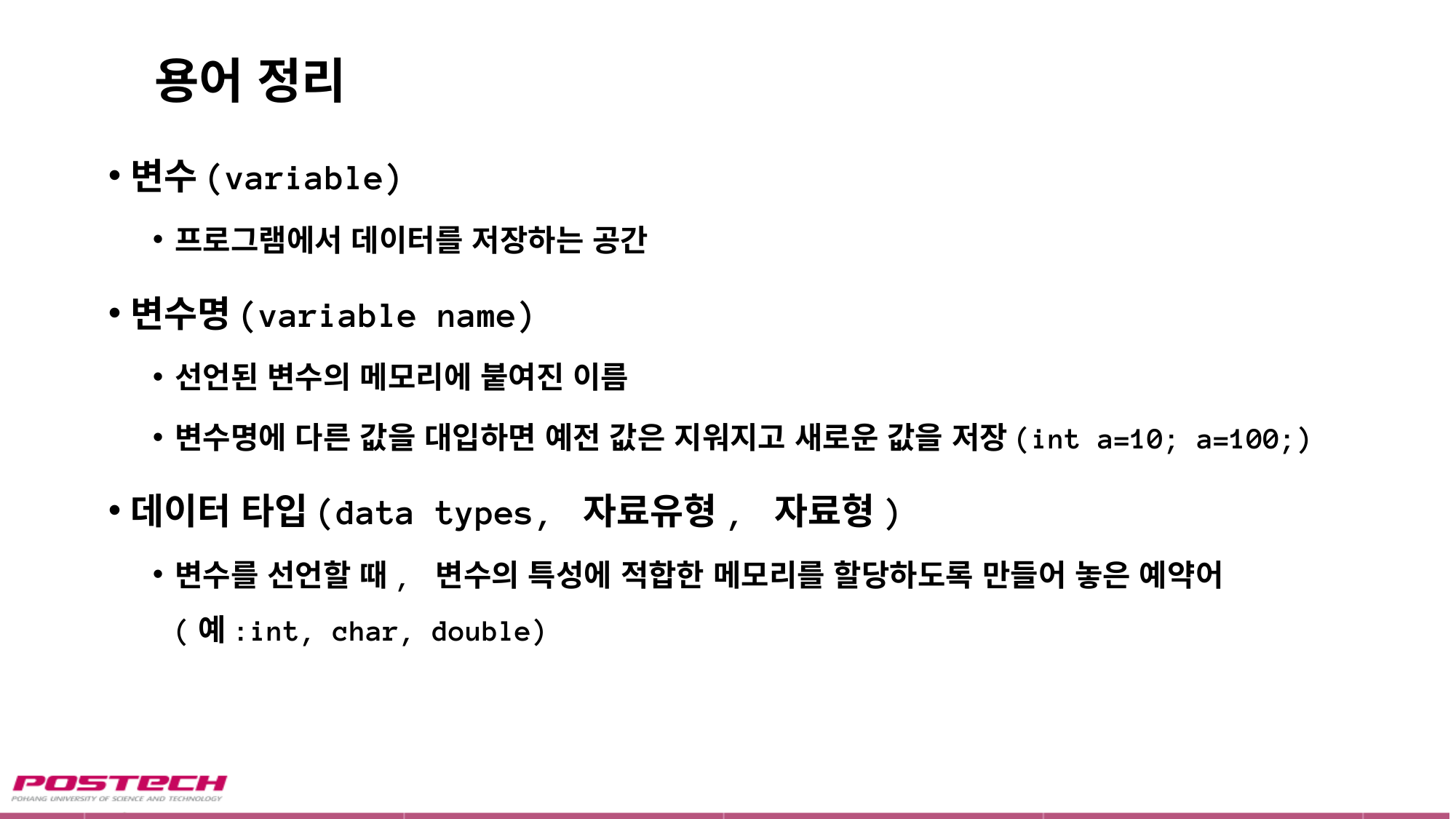

# 용어 정리
변수(variable)
프로그램에서 데이터를 저장하는 공간
변수명(variable name)
선언된 변수의 메모리에 붙여진 이름
변수명에 다른 값을 대입하면 예전 값은 지워지고 새로운 값을 저장(int a=10; a=100;)
데이터 타입(data types, 자료유형, 자료형)
변수를 선언할 때, 변수의 특성에 적합한 메모리를 할당하도록 만들어 놓은 예약어(예:int, char, double)